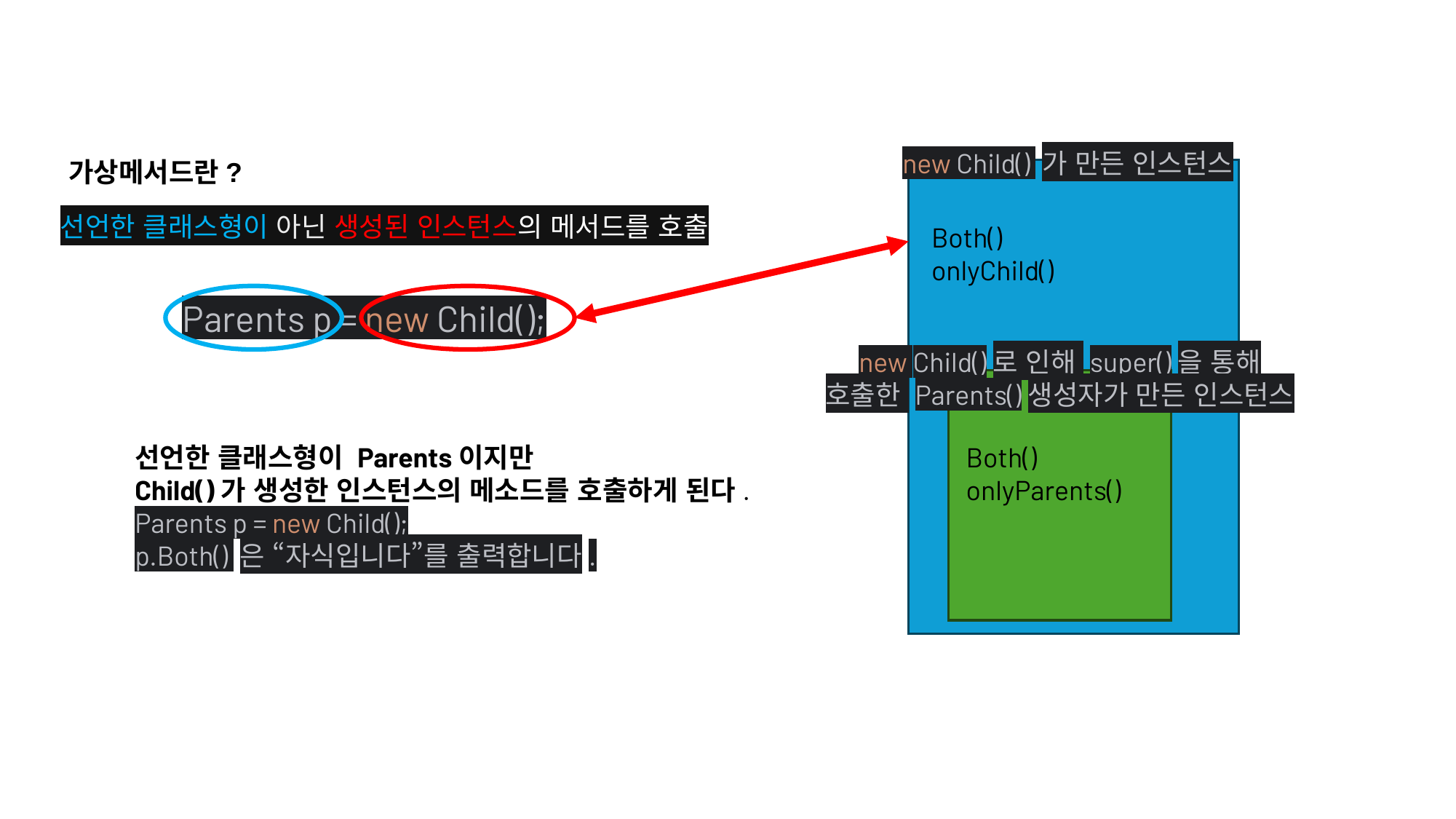

new Child() 가 만든 인스턴스
가상메서드란?

선언한 클래스형이 아닌 생성된 인스턴스의 메서드를 호출
Both()
onlyChild()

Parents p = new Child();
new Child()로 인해 super()을 통해
호출한 Parents()생성자가 만든 인스턴스

선언한 클래스형이 Parents이지만
Child()가 생성한 인스턴스의 메소드를 호출하게 된다.
Parents p = new Child();
p.Both() 은 “자식입니다”를 출력합니다.

Both()
onlyParents()